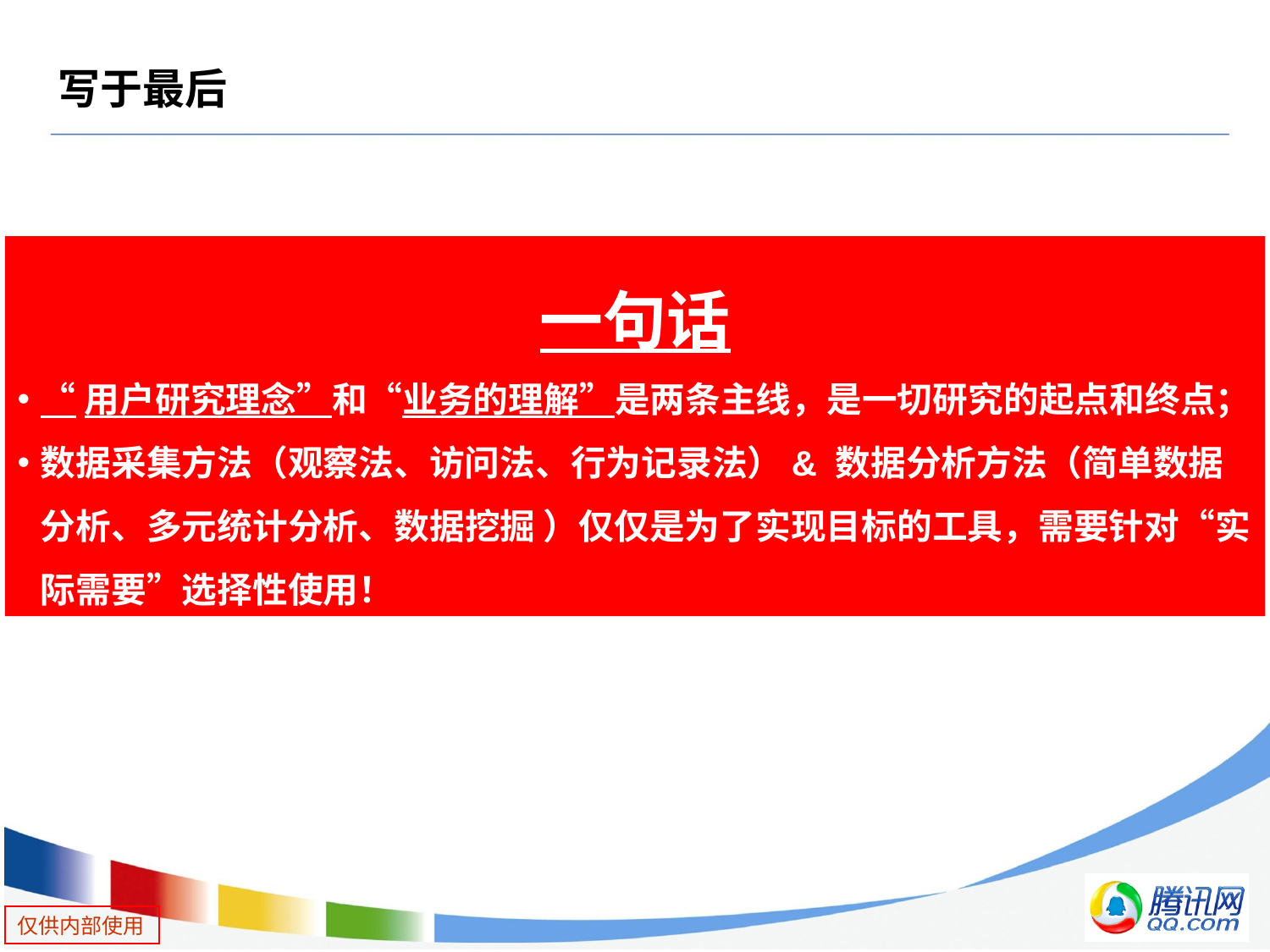

# 写于最后
一句话
“用户研究理念”和“业务的理解”是两条主线，是一切研究的起点和终点；
数据采集方法（观察法、访问法、行为记录法）& 数据分析方法（简单数据分析、多元统计分析、数据挖掘 ）仅仅是为了实现目标的工具，需要针对“实际需要”选择性使用！